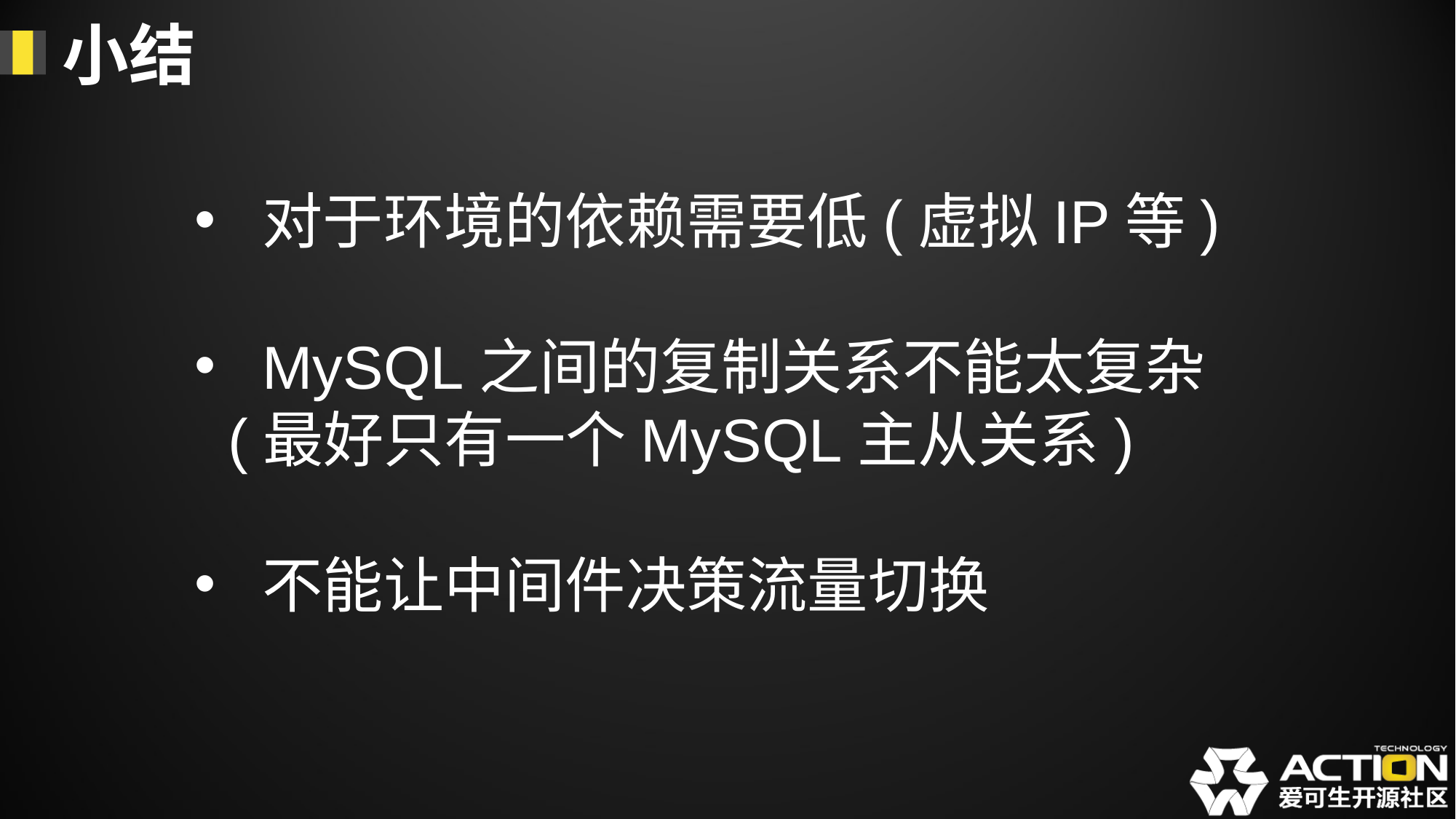

小结
对于环境的依赖需要低(虚拟IP等)

MySQL之间的复制关系不能太复杂
  (最好只有一个MySQL主从关系)

不能让中间件决策流量切换